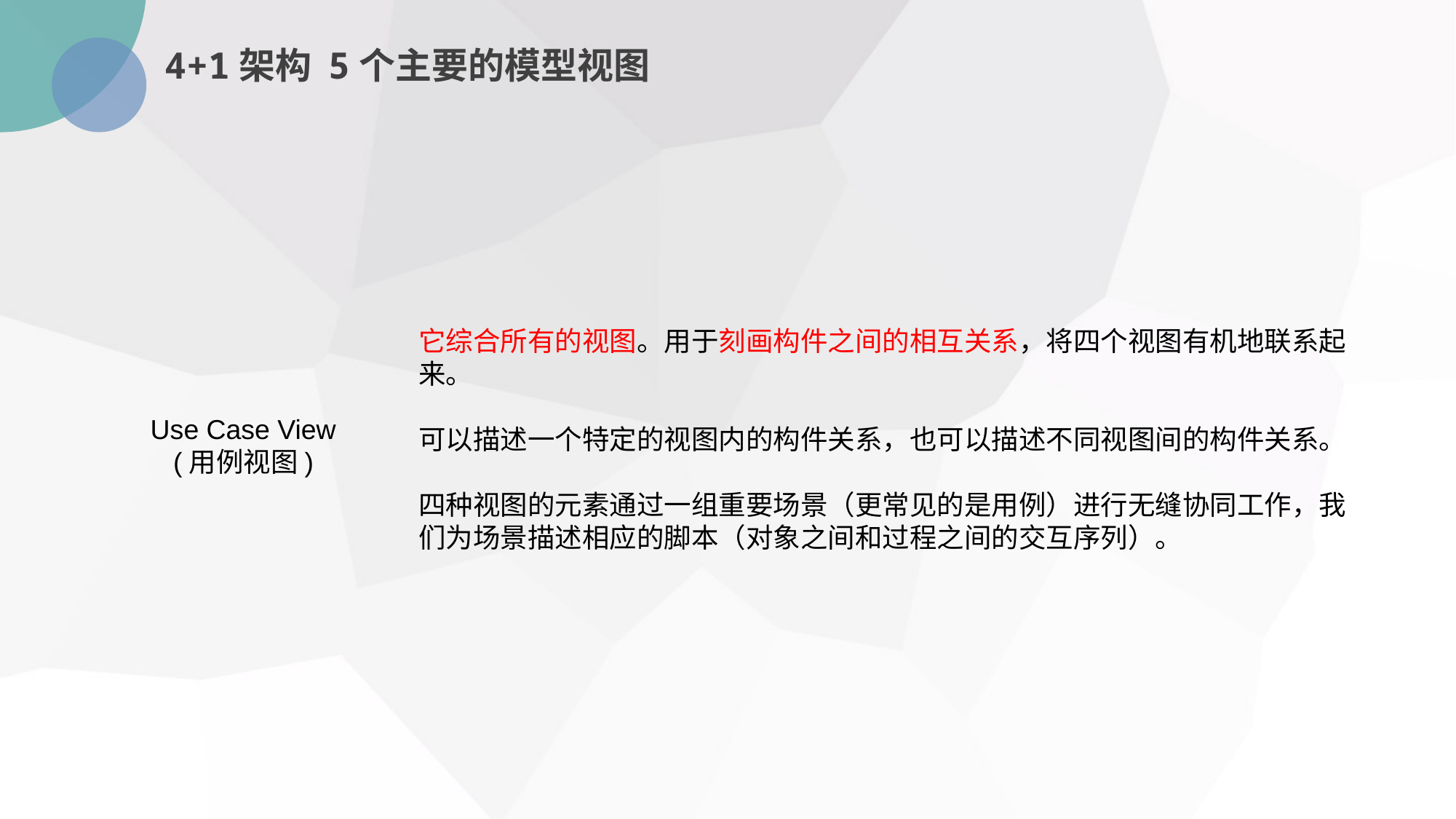

4+1架构 5个主要的模型视图
它综合所有的视图。用于刻画构件之间的相互关系，将四个视图有机地联系起来。

可以描述一个特定的视图内的构件关系，也可以描述不同视图间的构件关系。

四种视图的元素通过一组重要场景（更常见的是用例）进行无缝协同工作，我们为场景描述相应的脚本（对象之间和过程之间的交互序列）。

Use Case View
   (用例视图)